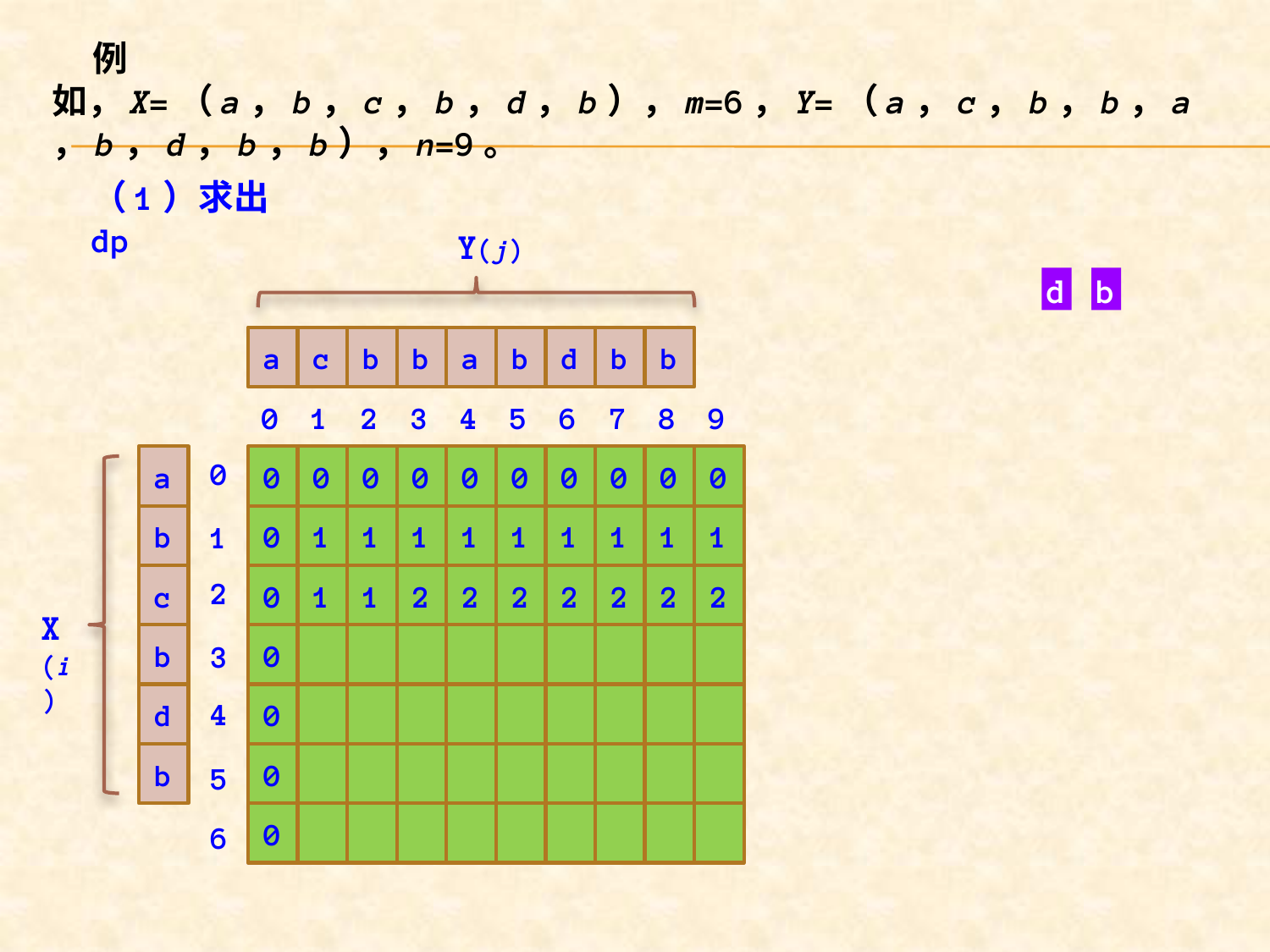

例如，X=（a，b，c，b，d，b），m=6，Y=（a，c，b，b，a，b，d，b，b），n=9。
（1）求出dp

Y(j)
a
c
b
b
a
b
d
b
b
0
1
2
3
4
5
6
7
8
9
a
0
0
0
0
0
0
0
0
0
0
0

b
0
1
1
1
1
1
1
1
1
1
1
c
0
1
1
2
2
2
2
2
2
2
2
X
(i)
b
0

3
d
0

4
b
0

5
0

6
d
b